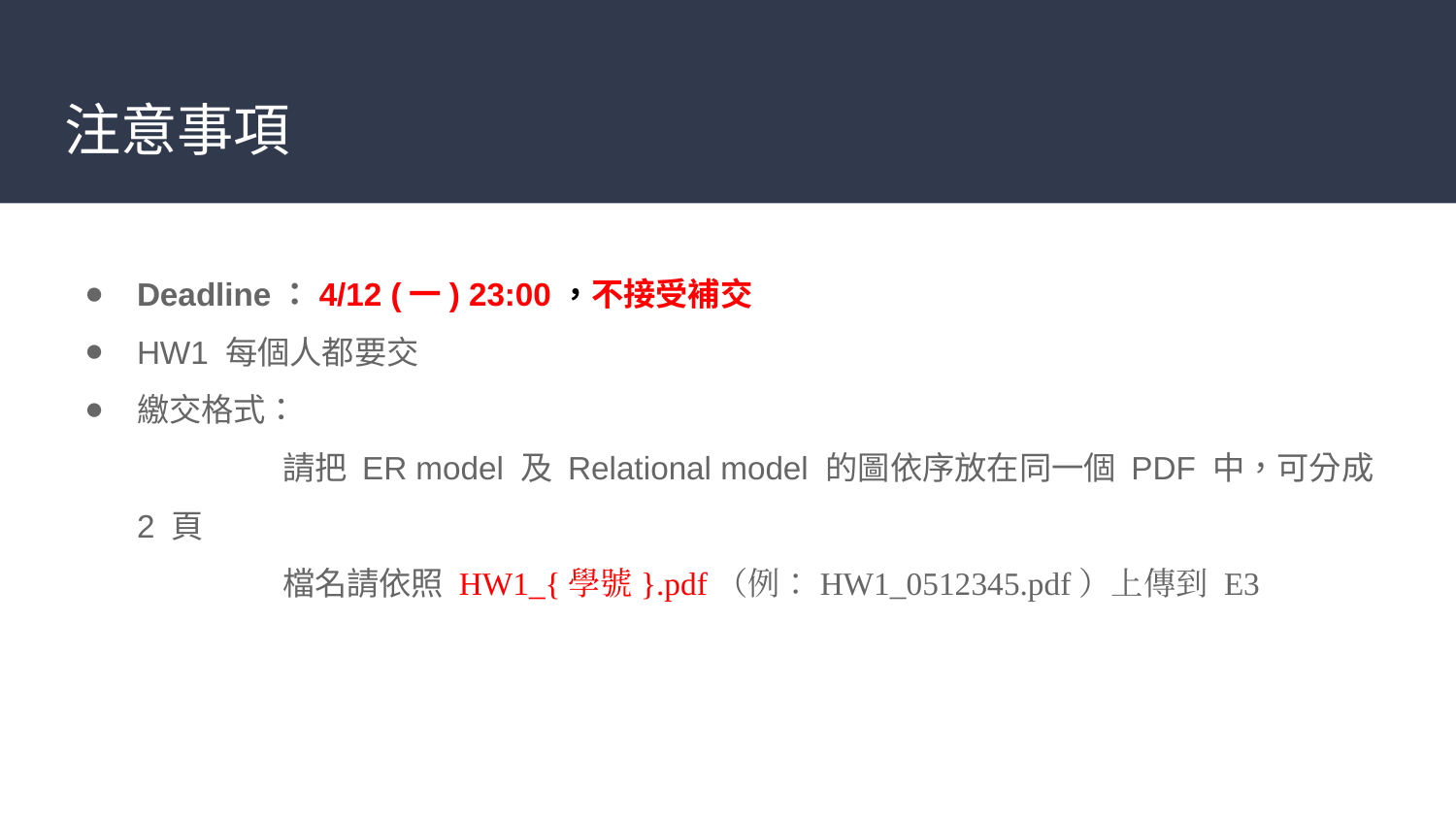

# 注意事項
Deadline：4/12 (一) 23:00，不接受補交
HW1 每個人都要交
繳交格式：
	請把 ER model 及 Relational model 的圖依序放在同一個 PDF 中，可分成 2 頁
	檔名請依照 HW1_{學號}.pdf（例：HW1_0512345.pdf）上傳到 E3